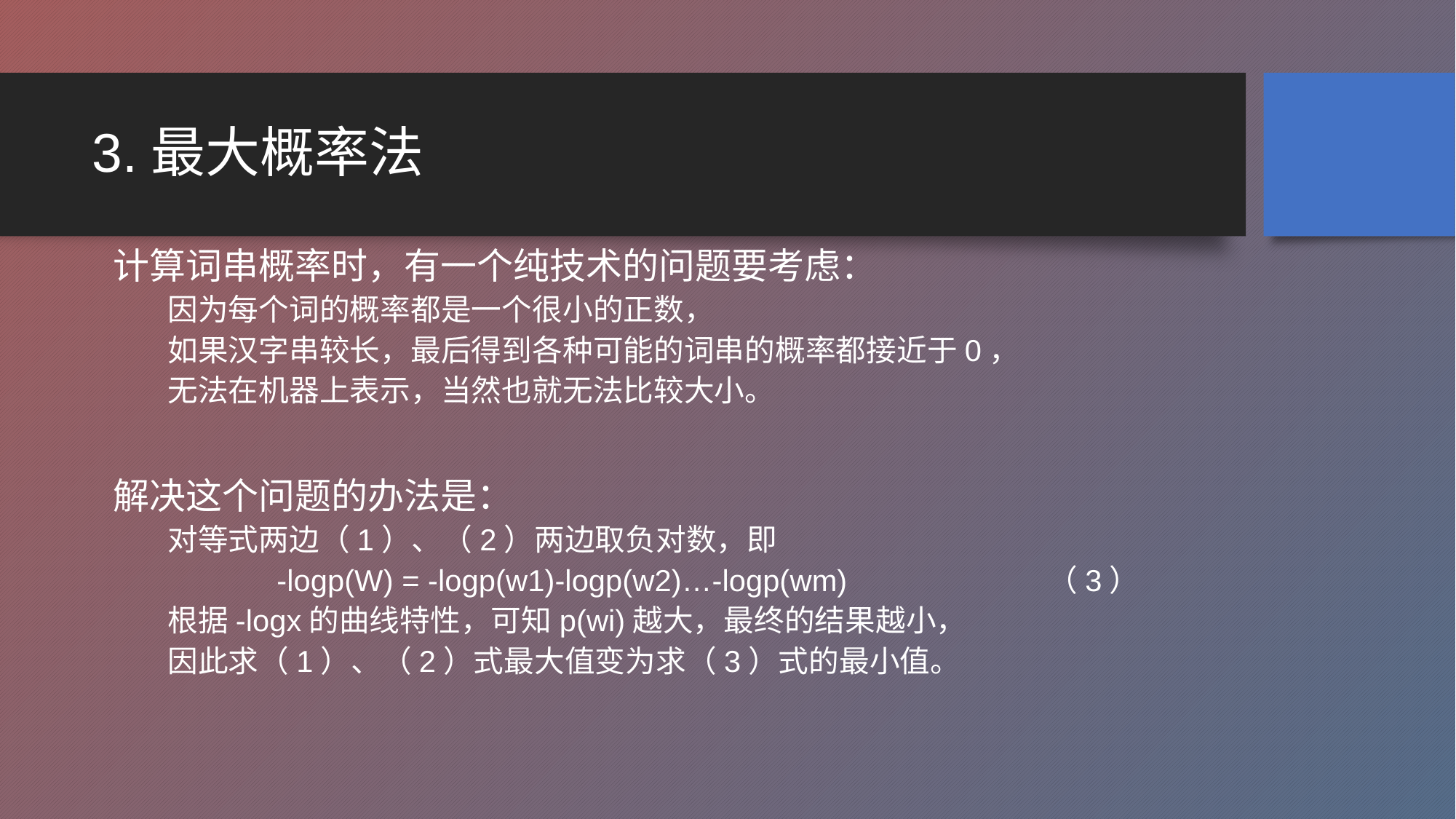

# 3.最大概率法
计算词串概率时，有一个纯技术的问题要考虑：
因为每个词的概率都是一个很小的正数，
如果汉字串较长，最后得到各种可能的词串的概率都接近于0，
无法在机器上表示，当然也就无法比较大小。

解决这个问题的办法是：
对等式两边（1）、（2）两边取负对数，即
	-logp(W) = -logp(w1)-logp(w2)…-logp(wm)                       （3）
根据-logx的曲线特性，可知p(wi)越大，最终的结果越小，
因此求（1）、（2）式最大值变为求（3）式的最小值。